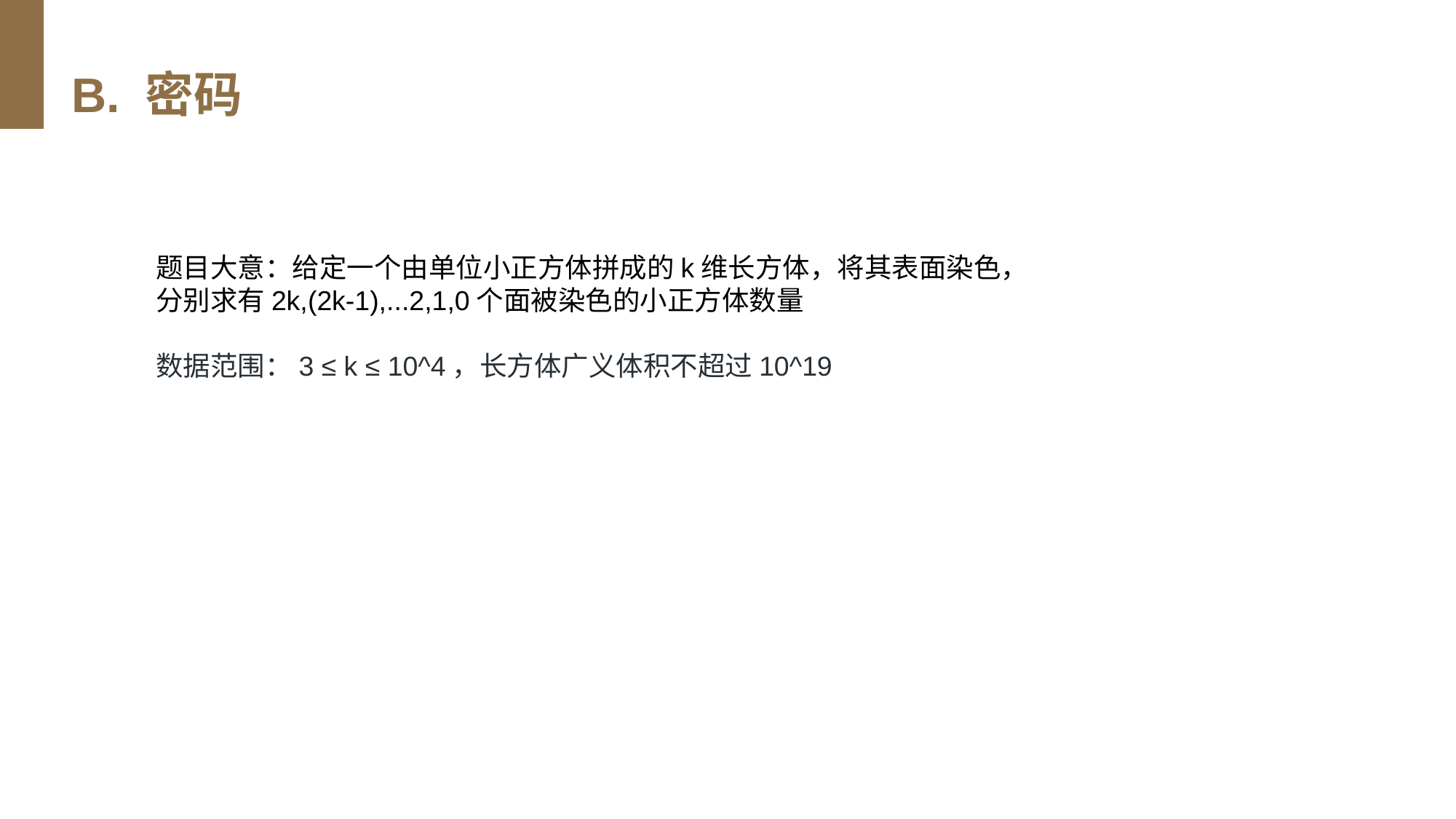

B. 密码
题目大意：给定一个由单位小正方体拼成的k维长方体，将其表面染色，
分别求有2k,(2k-1),...2,1,0个面被染色的小正方体数量

数据范围：3 ≤ k ≤ 10^4，长方体广义体积不超过10^19